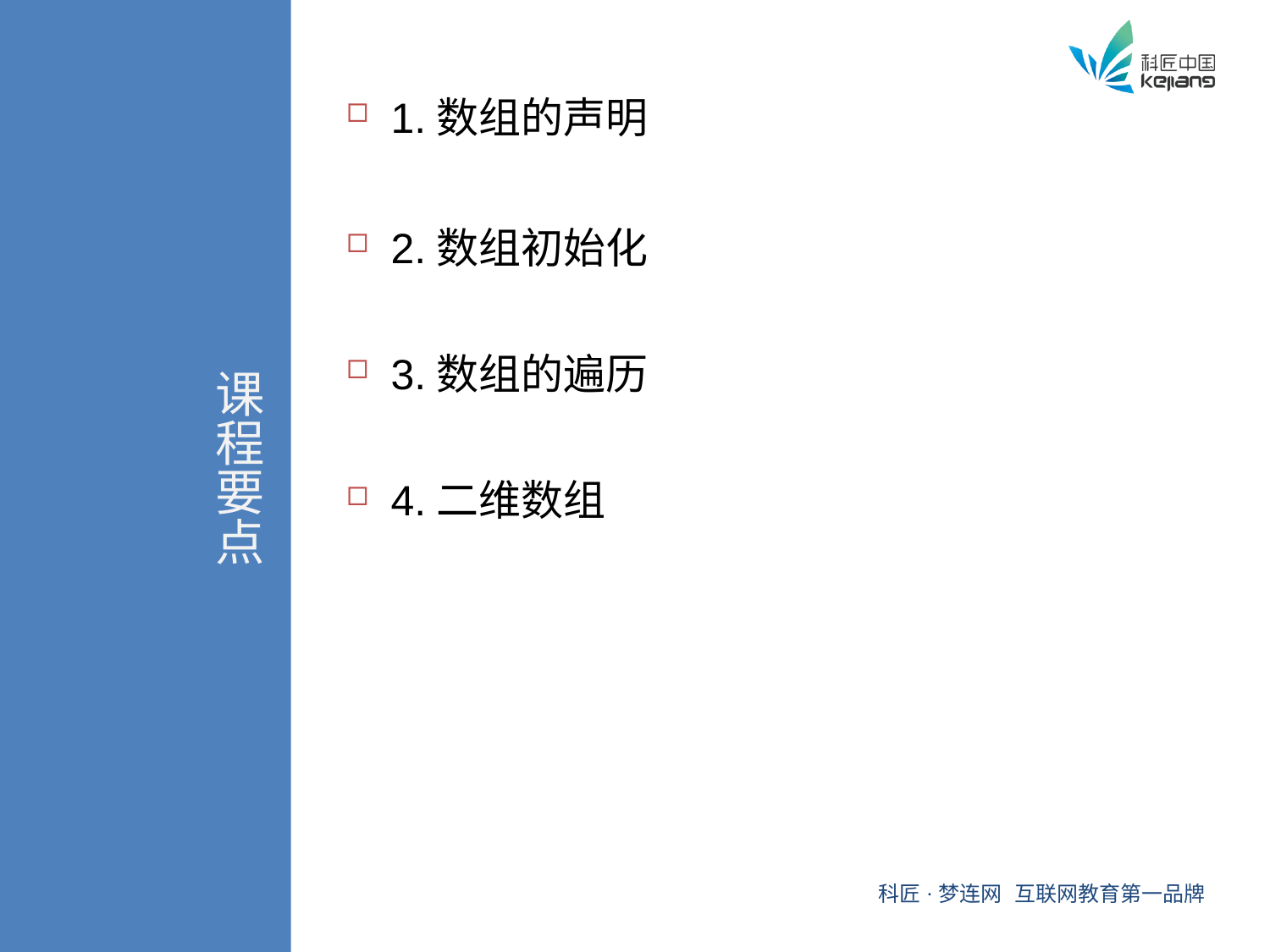

# 课程要点
1.数组的声明

2.数组初始化

3.数组的遍历

4.二维数组
科匠·梦连网  互联网教育第一品牌